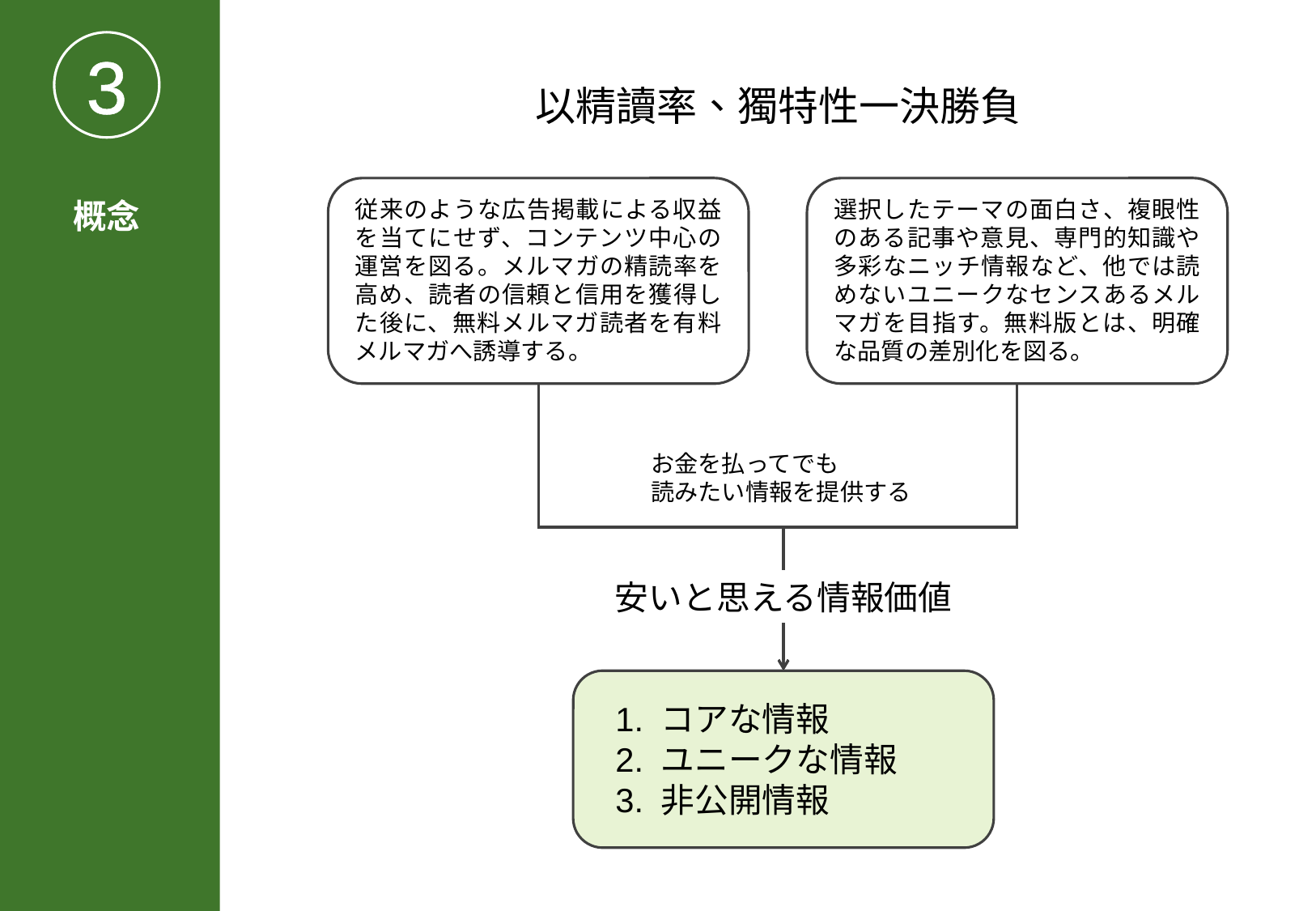

3
以精讀率、獨特性一決勝負

概念
従来のような広告掲載による収益を当てにせず、コンテンツ中心の運営を図る。メルマガの精読率を高め、読者の信頼と信用を獲得した後に、無料メルマガ読者を有料メルマガへ誘導する。
選択したテーマの面白さ、複眼性のある記事や意見、専門的知識や多彩なニッチ情報など、他では読めないユニークなセンスあるメルマガを目指す。無料版とは、明確な品質の差別化を図る。
お金を払ってでも
読みたい情報を提供する
安いと思える情報価値

コアな情報
ユニークな情報
非公開情報